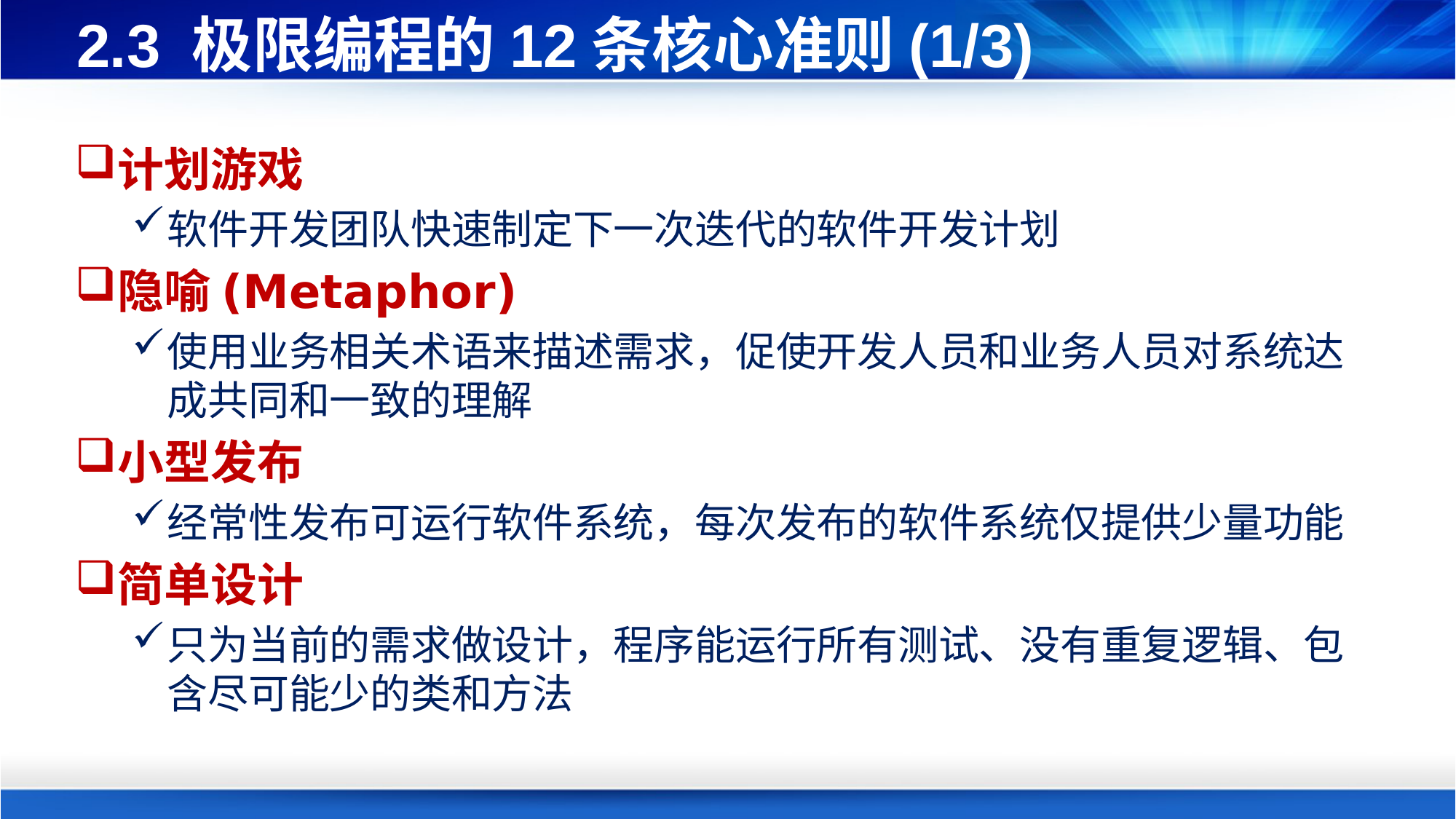

# 2.3 极限编程的12条核心准则(1/3)
计划游戏
软件开发团队快速制定下一次迭代的软件开发计划
隐喻(Metaphor)
使用业务相关术语来描述需求，促使开发人员和业务人员对系统达成共同和一致的理解
小型发布
经常性发布可运行软件系统，每次发布的软件系统仅提供少量功能
简单设计
只为当前的需求做设计，程序能运行所有测试、没有重复逻辑、包含尽可能少的类和方法